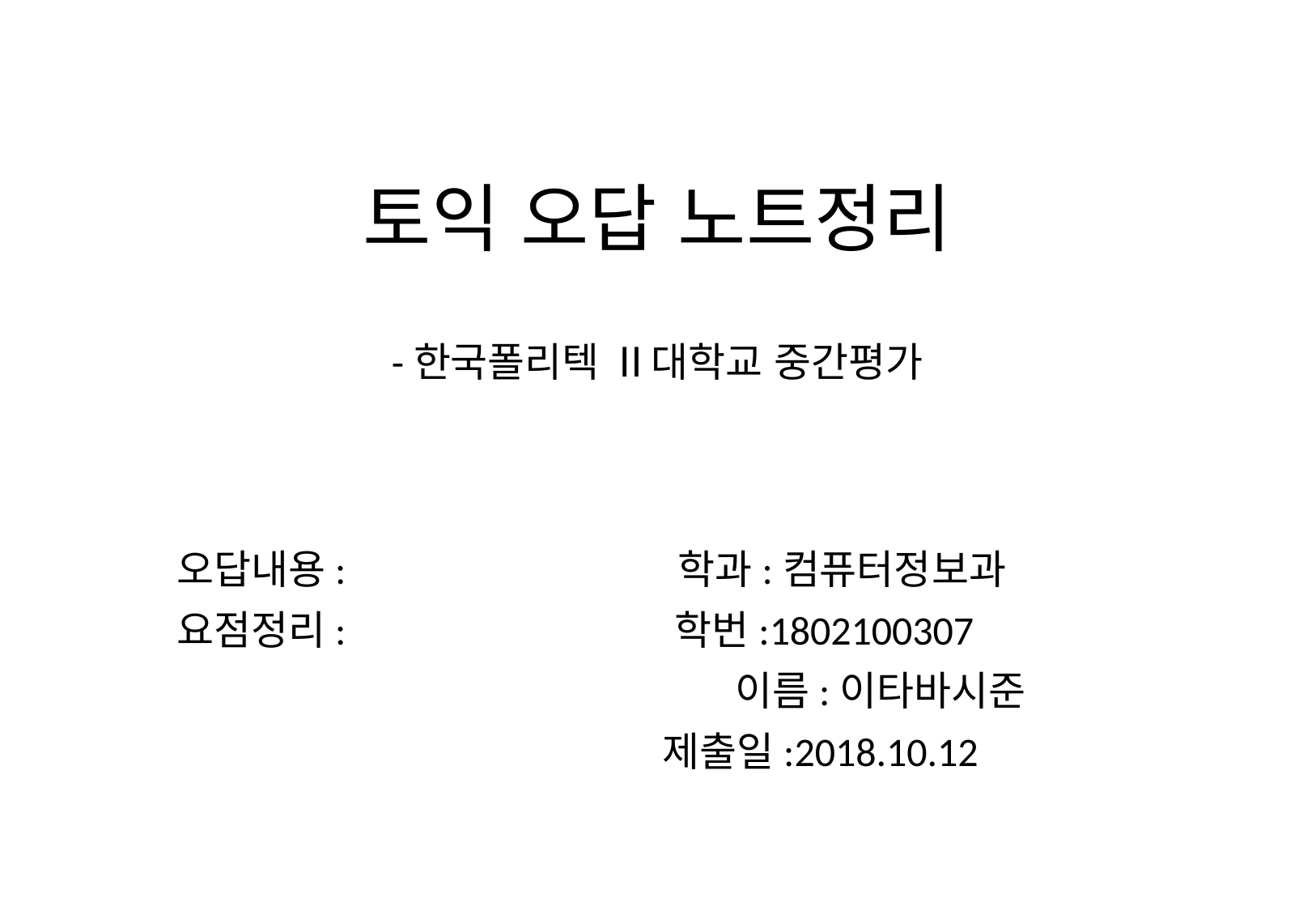

# 토익 오답 노트정리 -한국폴리텍 Ⅱ대학교 중간평가

오답내용:		              학과:컴퓨터정보과
요점정리:                                   학번:1802100307
		                           이름:이타바시준
				제출일:2018.10.12